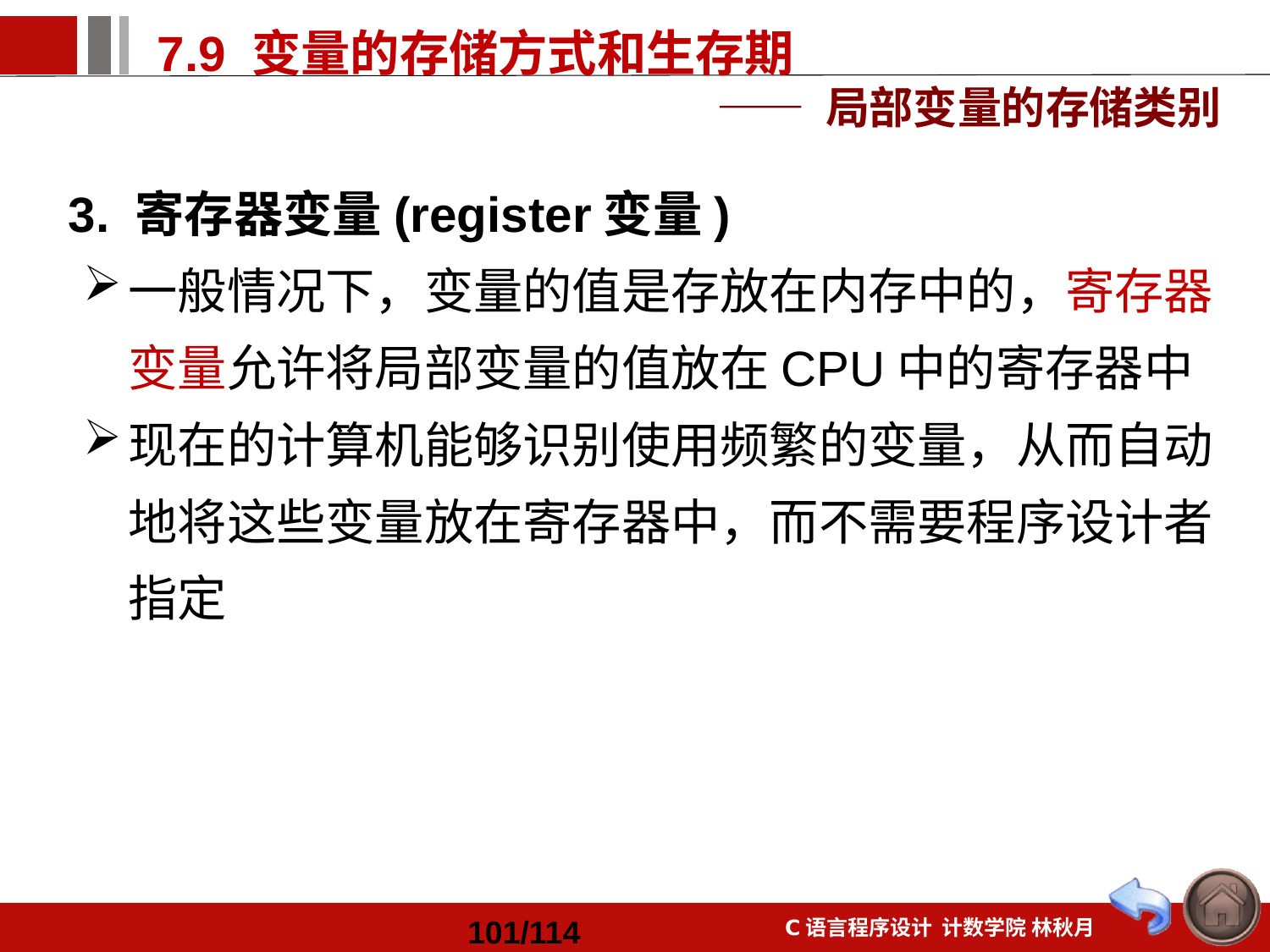

—— 局部变量的存储类别
3. 寄存器变量(register变量)
一般情况下，变量的值是存放在内存中的，寄存器变量允许将局部变量的值放在CPU中的寄存器中
现在的计算机能够识别使用频繁的变量，从而自动地将这些变量放在寄存器中，而不需要程序设计者指定